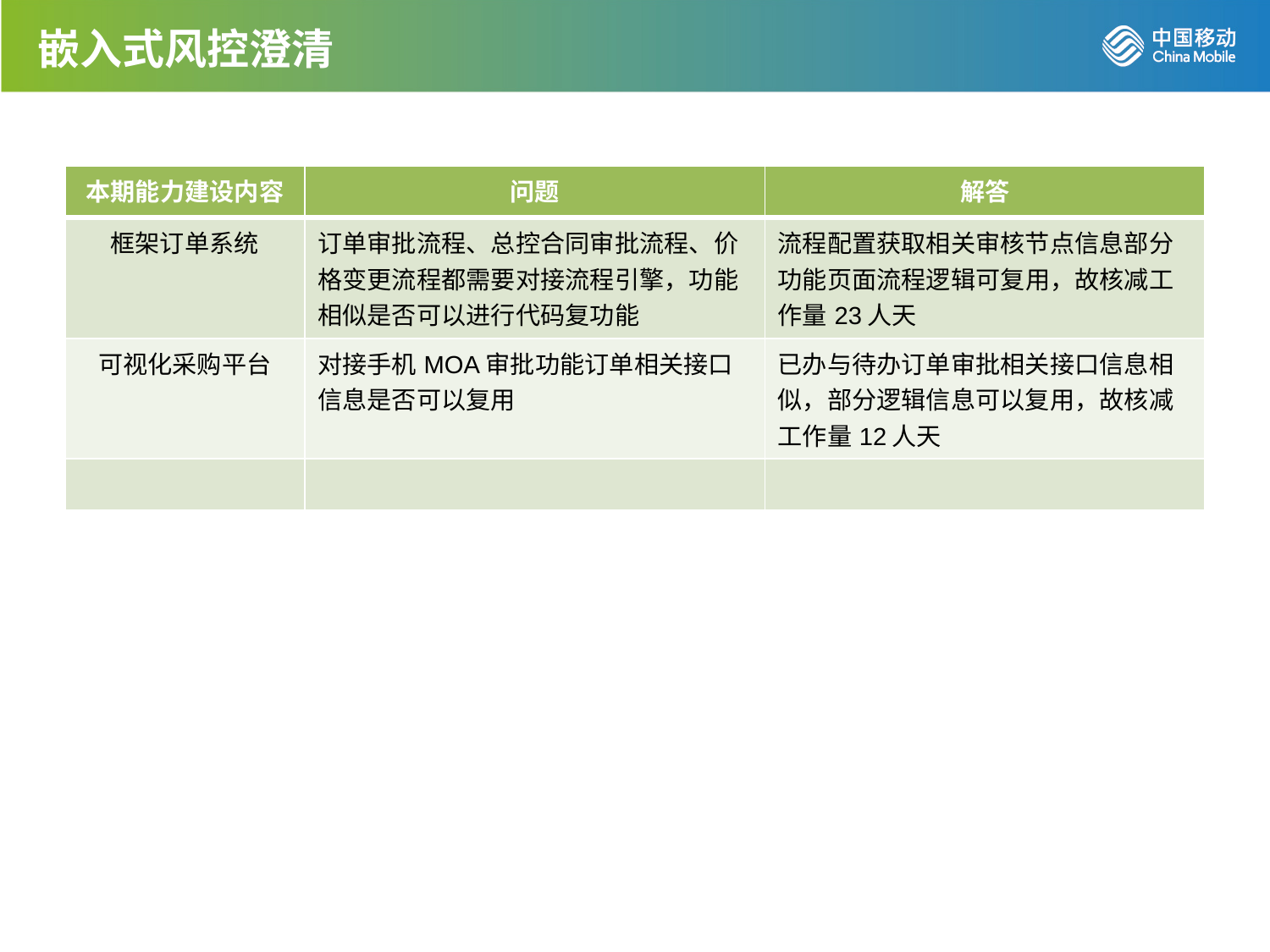

# 嵌入式风控澄清
| 本期能力建设内容 | 问题 | 解答 |
| --- | --- | --- |
| 框架订单系统 | 订单审批流程、总控合同审批流程、价格变更流程都需要对接流程引擎，功能相似是否可以进行代码复功能 | 流程配置获取相关审核节点信息部分功能页面流程逻辑可复用，故核减工作量23人天 |
| 可视化采购平台 | 对接手机MOA审批功能订单相关接口信息是否可以复用 | 已办与待办订单审批相关接口信息相似，部分逻辑信息可以复用，故核减工作量12人天 |
|  |  |  |